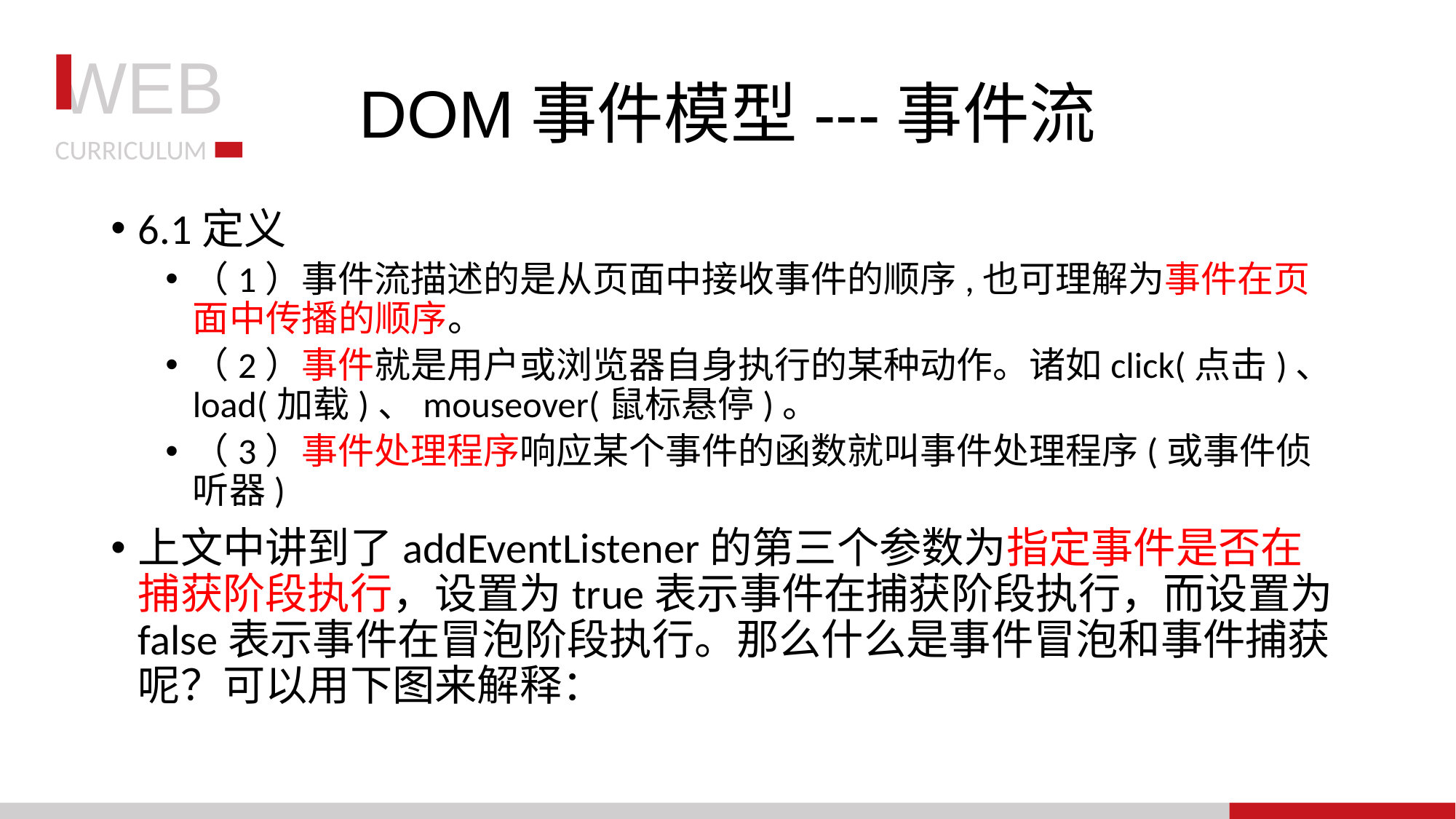

# DOM事件模型---事件流
6.1定义
（1）事件流描述的是从页面中接收事件的顺序,也可理解为事件在页面中传播的顺序。
（2）事件就是用户或浏览器自身执行的某种动作。诸如click(点击)、load(加载)、mouseover(鼠标悬停)。
（3）事件处理程序响应某个事件的函数就叫事件处理程序(或事件侦听器)
上文中讲到了addEventListener的第三个参数为指定事件是否在捕获阶段执行，设置为true表示事件在捕获阶段执行，而设置为false表示事件在冒泡阶段执行。那么什么是事件冒泡和事件捕获呢？可以用下图来解释：